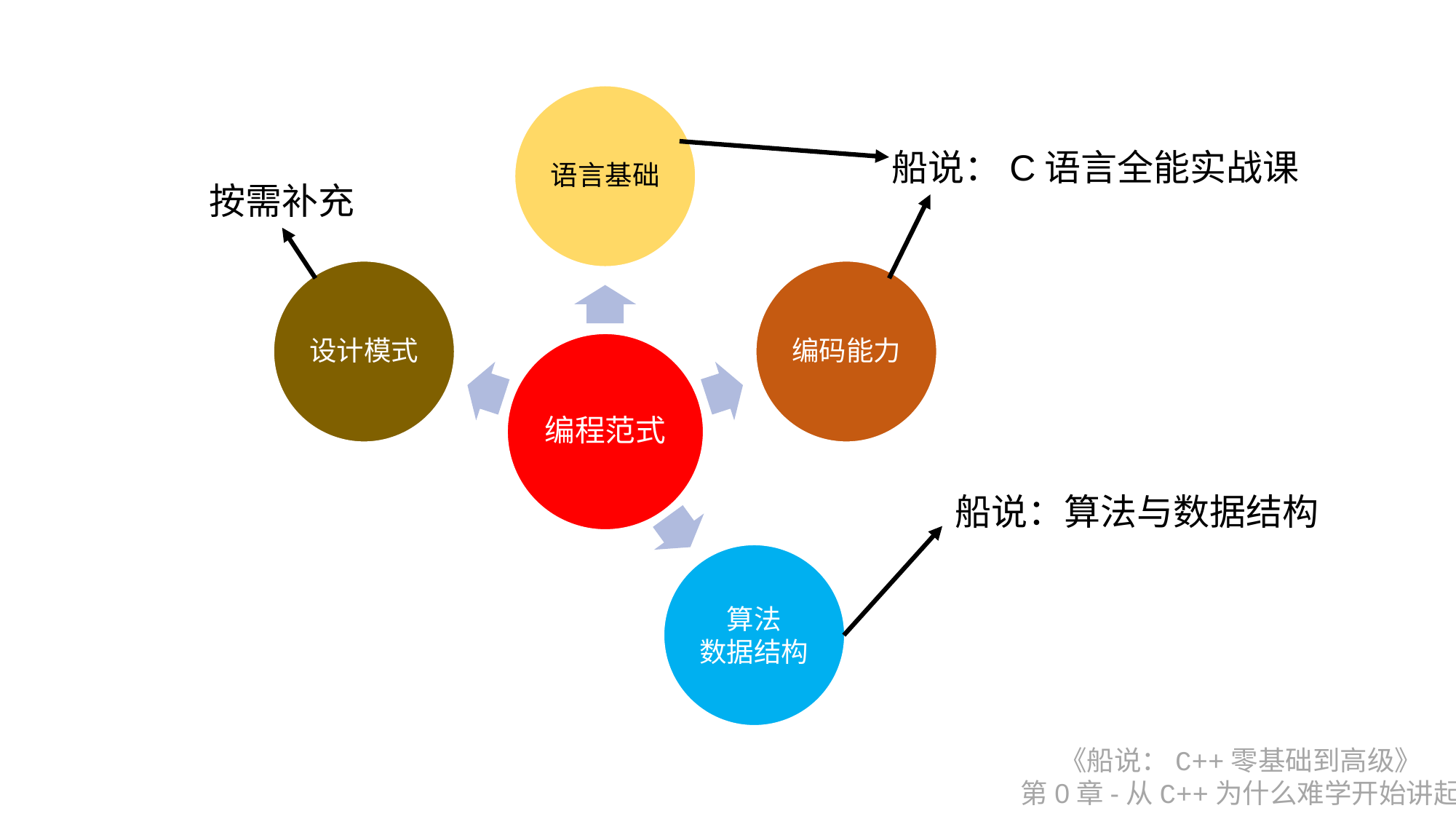

编程
问题

语言基础

编码能力

算法
数据结构

编程范式

设计模式
船说：C语言全能实战课
按需补充
船说：算法与数据结构